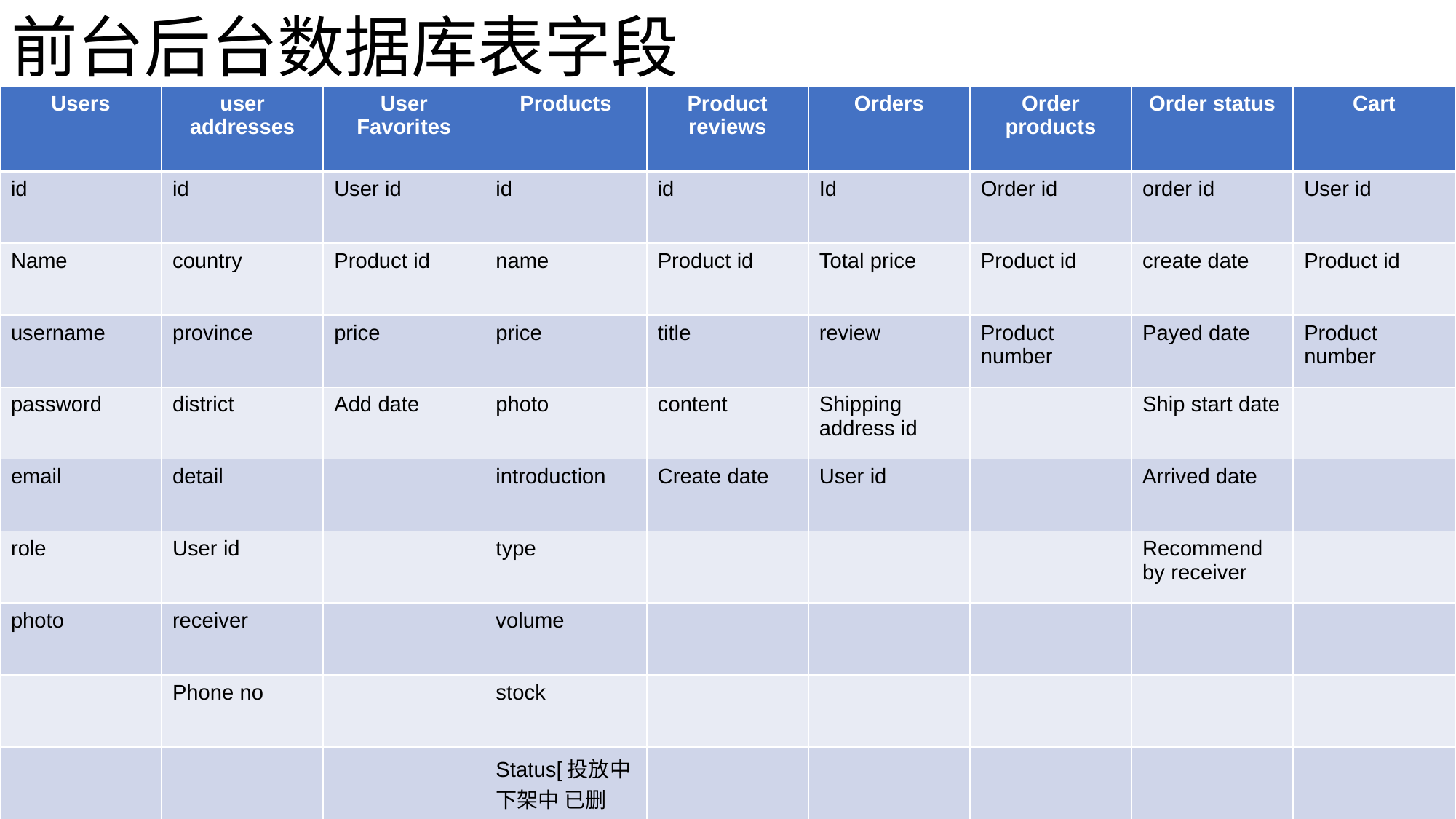

# 前台后台数据库表字段
| Users | user addresses | User Favorites | Products | Product reviews | Orders | Order products | Order status | Cart |
| --- | --- | --- | --- | --- | --- | --- | --- | --- |
| id | id | User id | id | id | Id | Order id | order id | User id |
| Name | country | Product id | name | Product id | Total price | Product id | create date | Product id |
| username | province | price | price | title | review | Product number | Payed date | Product number |
| password | district | Add date | photo | content | Shipping address id |  | Ship start date |  |
| email | detail |  | introduction | Create date | User id |  | Arrived date |  |
| role | User id |  | type |  |  |  | Recommend by receiver |  |
| photo | receiver |  | volume |  |  |  |  |  |
|  | Phone no |  | stock |  |  |  |  |  |
|  |  |  | Status[投放中 下架中 已删除] |  |  |  |  |  |